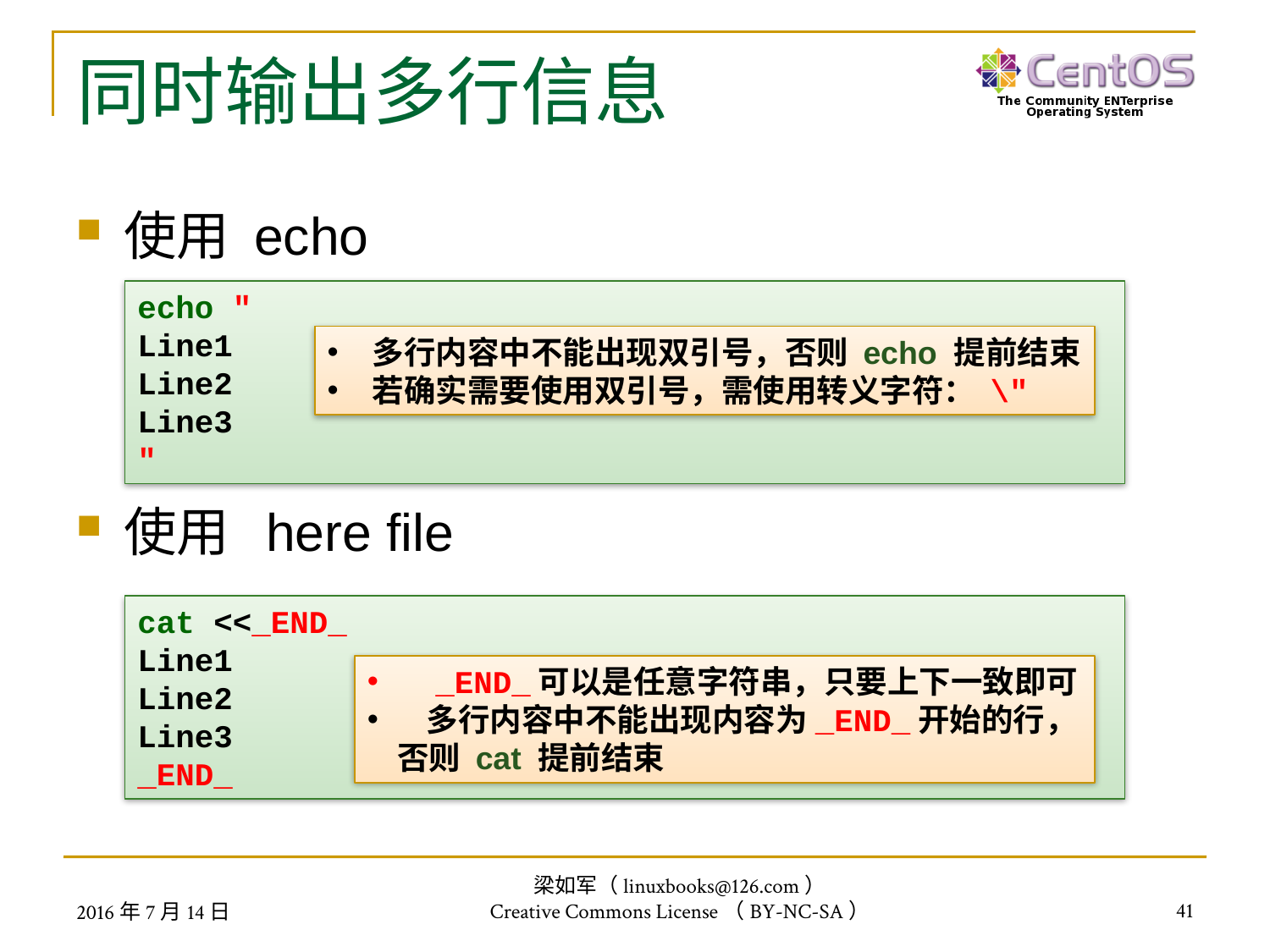

# 同时输出多行信息
使用 echo

使用  here file
echo "
Line1
Line2
Line3
"
 多行内容中不能出现双引号，否则 echo 提前结束
 若确实需要使用双引号，需使用转义字符： \"
cat <<_END_
Line1
Line2
Line3
_END_
  _END_可以是任意字符串，只要上下一致即可
   多行内容中不能出现内容为_END_开始的行，否则 cat 提前结束
梁如军（linuxbooks@126.com）
Creative Commons License（BY-NC-SA）
2016年7月14日
41